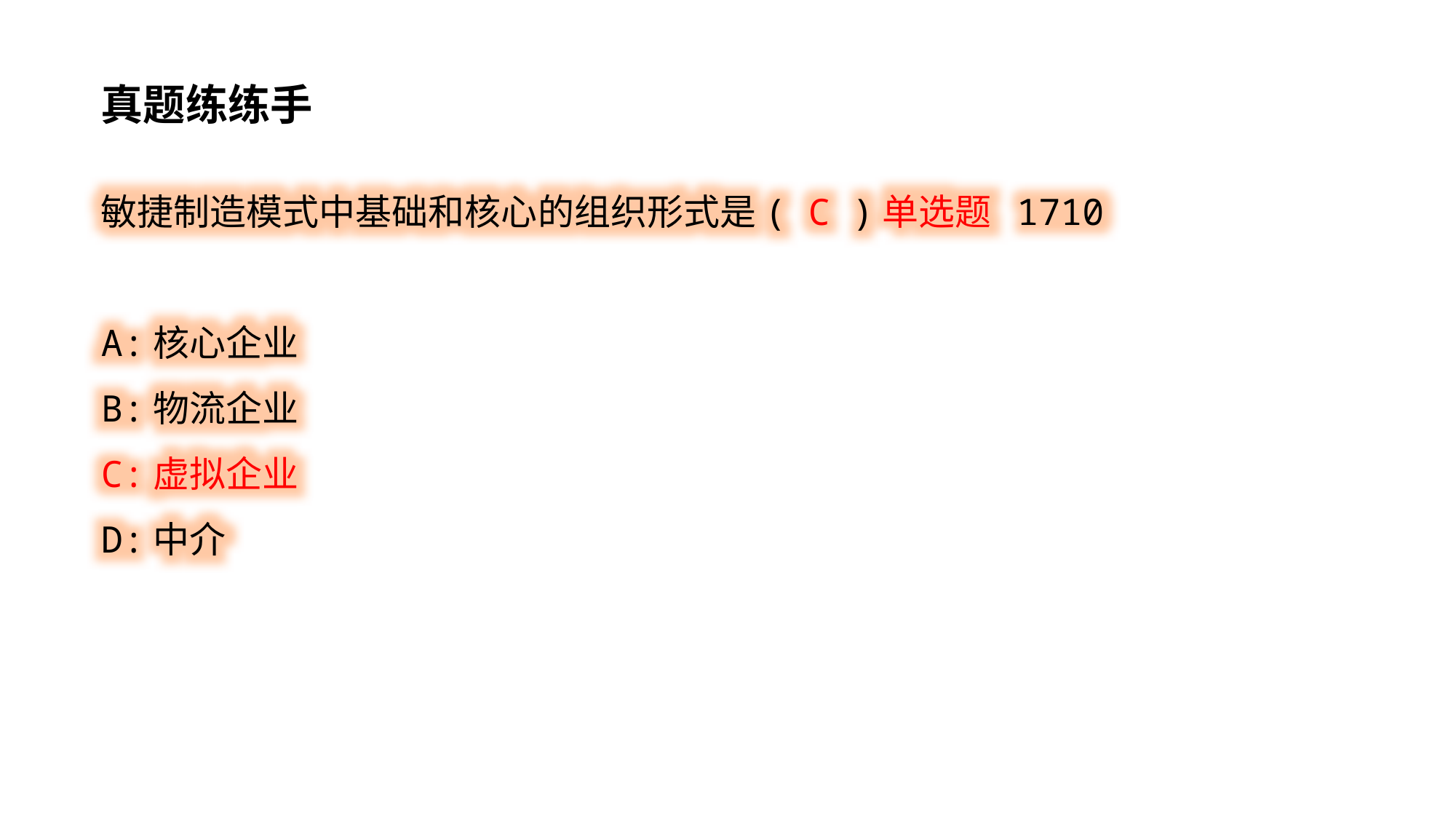

真题练练手
敏捷制造模式中基础和核心的组织形式是( C )单选题  1710

A:核心企业
B:物流企业
C:虚拟企业
D:中介